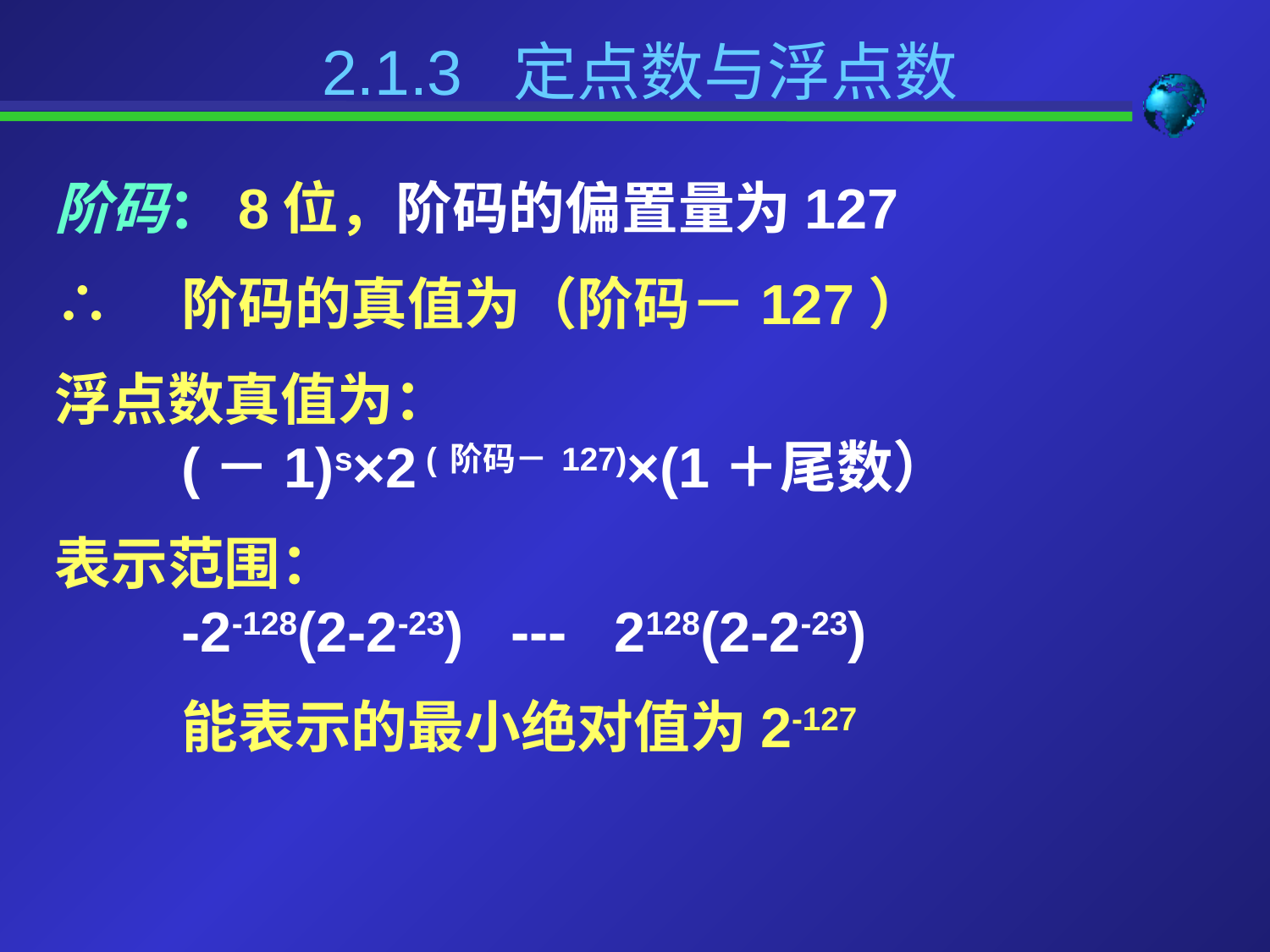

2.1.3  定点数与浮点数
阶码：8位，阶码的偏置量为127
∴	阶码的真值为（阶码－127）
浮点数真值为：
	(－1)s×2 (阶码－127)×(1＋尾数）
表示范围：
	-2-128(2-2-23)   ---   2128(2-2-23)
	能表示的最小绝对值为2-127